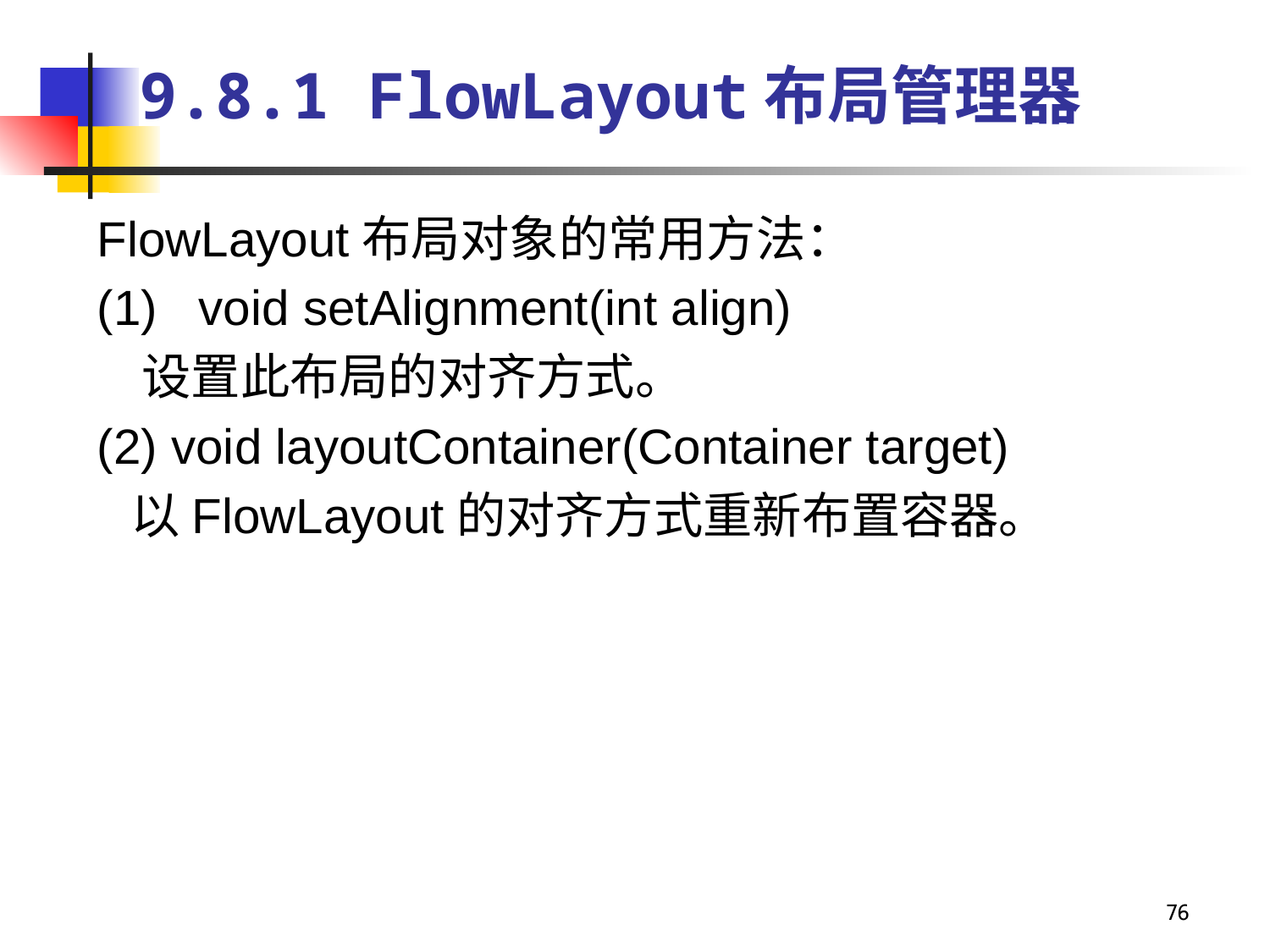

# 9.8.1 FlowLayout布局管理器
FlowLayout布局对象的常用方法：
(1)   void setAlignment(int align)
   设置此布局的对齐方式。
(2) void layoutContainer(Container target)
  以FlowLayout的对齐方式重新布置容器。